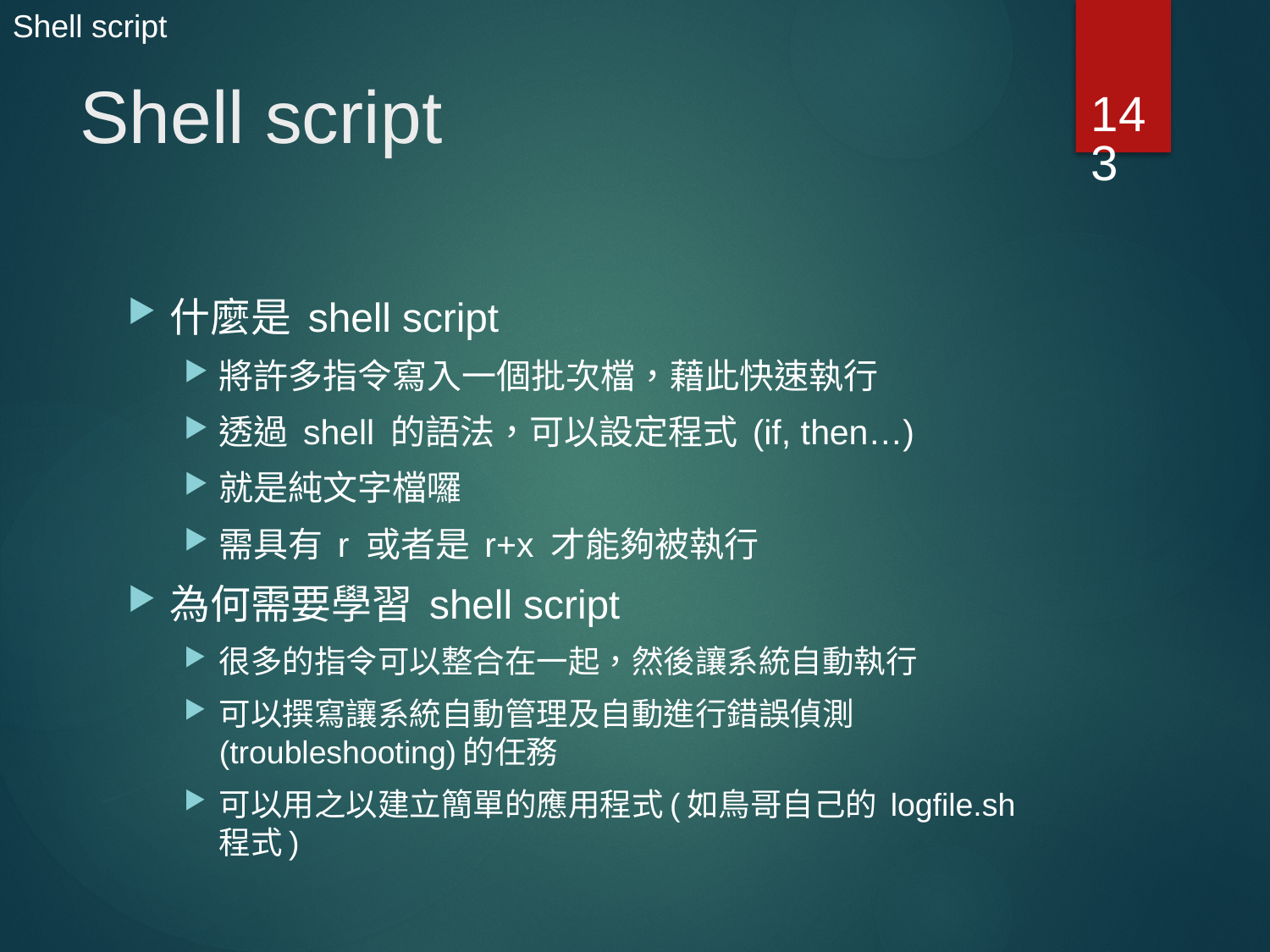

Shell script
143
# Shell script
什麼是 shell script
將許多指令寫入一個批次檔，藉此快速執行
透過 shell 的語法，可以設定程式 (if, then…)
就是純文字檔囉
需具有 r 或者是 r+x 才能夠被執行
為何需要學習 shell script
很多的指令可以整合在一起，然後讓系統自動執行
可以撰寫讓系統自動管理及自動進行錯誤偵測(troubleshooting)的任務
可以用之以建立簡單的應用程式(如鳥哥自己的 logfile.sh 程式)